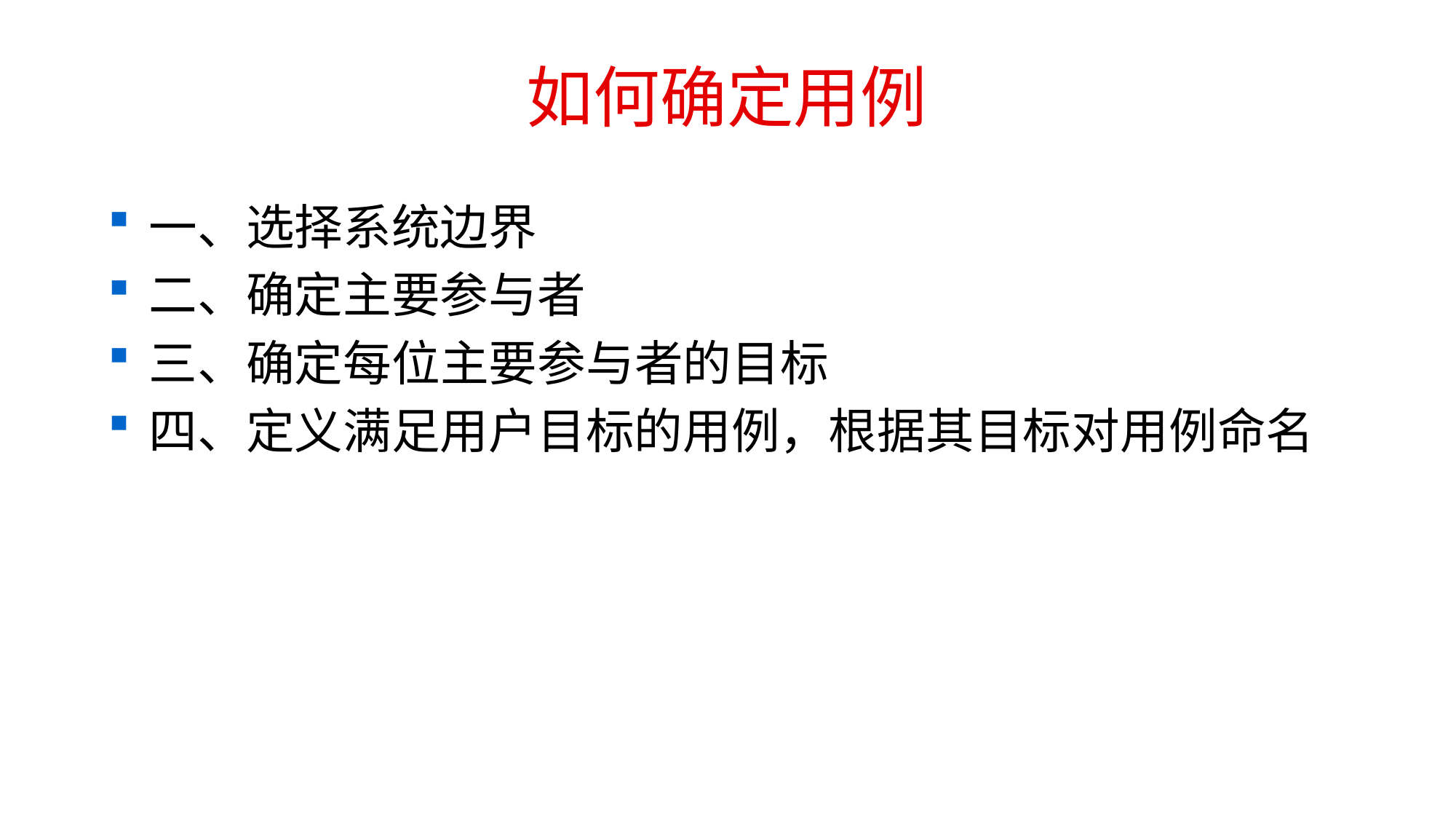

# 如何确定用例
一、选择系统边界
二、确定主要参与者
三、确定每位主要参与者的目标
四、定义满足用户目标的用例，根据其目标对用例命名